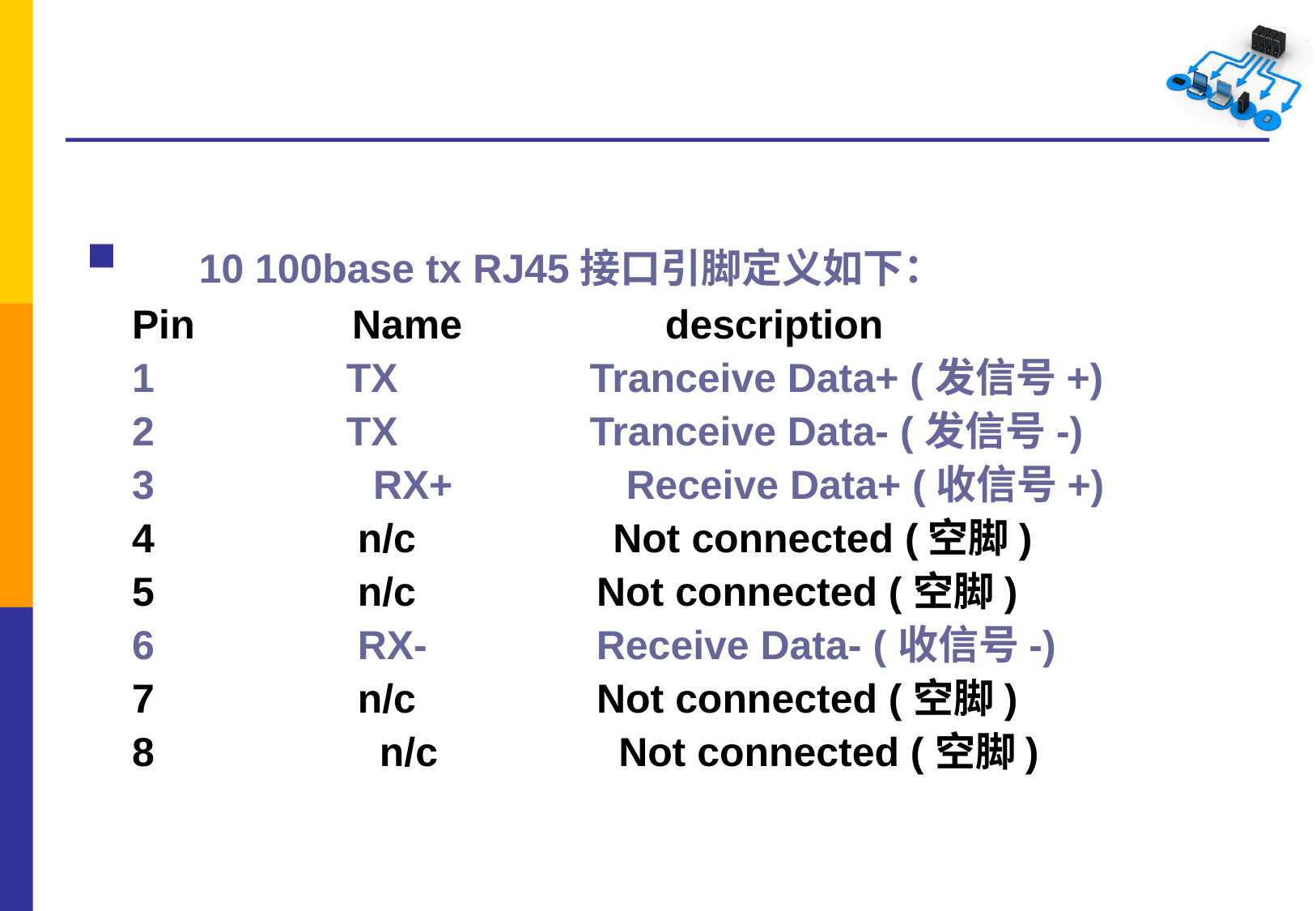

#
　10 100base tx RJ45接口引脚定义如下：
Pin     　　Name                  description
1                 TX                 Tranceive Data+ (发信号+)
2                 TX                 Tranceive Data- (发信号-)
3              　RX+          　Receive Data+ (收信号+)
4                  n/c            　Not connected (空脚)
5                  n/c                Not connected (空脚)
6                  RX-               Receive Data- (收信号-)
7                  n/c                Not connected (空脚)
8           　　n/c                Not connected (空脚)